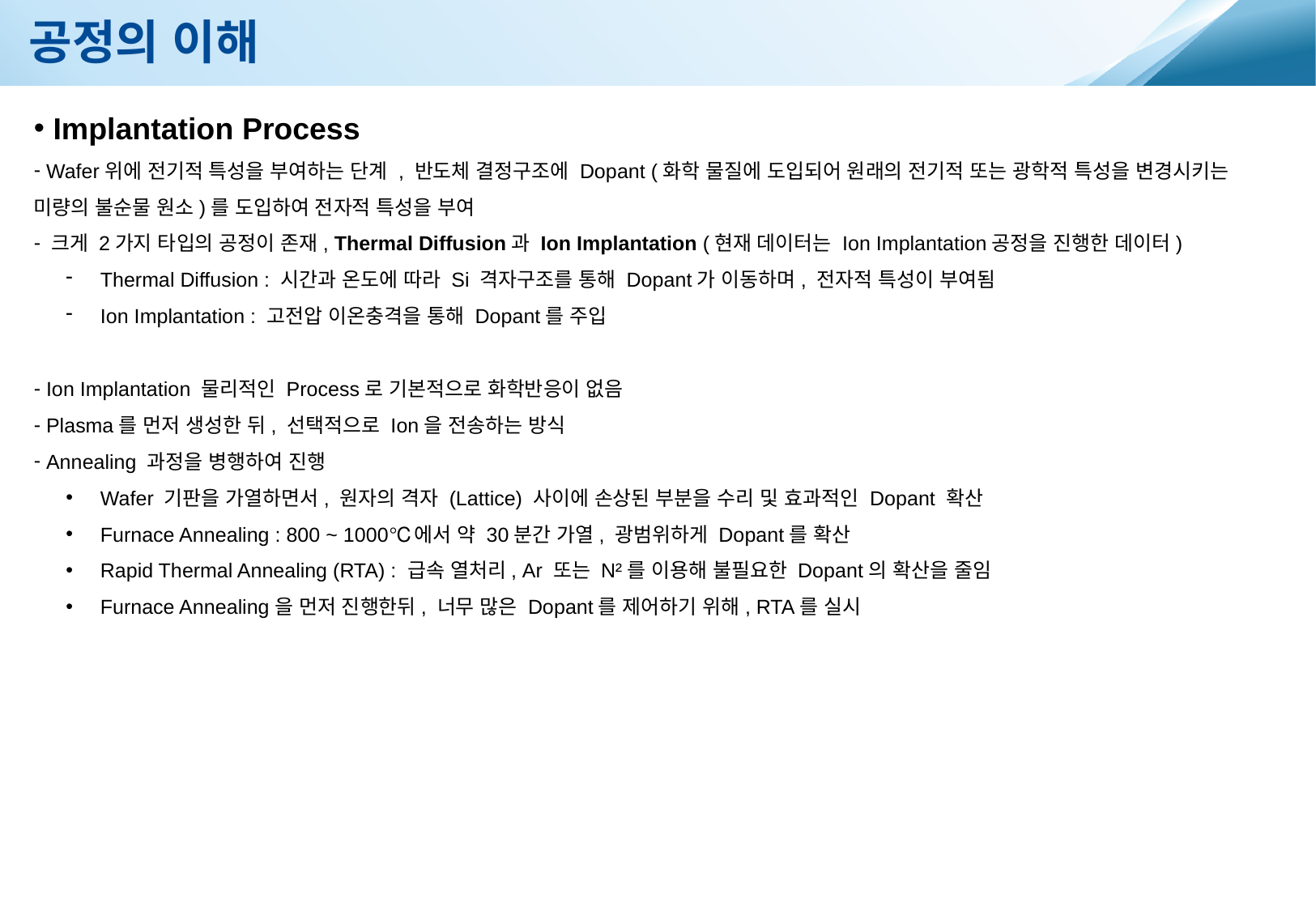

공정의 이해
 Implantation Process
 Wafer위에 전기적 특성을 부여하는 단계 , 반도체 결정구조에 Dopant (화학 물질에 도입되어 원래의 전기적 또는 광학적 특성을 변경시키는 미량의 불순물 원소)를 도입하여 전자적 특성을 부여
 크게 2가지 타입의 공정이 존재, Thermal Diffusion과 Ion Implantation (현재 데이터는 Ion Implantation공정을 진행한 데이터)
 Thermal Diffusion : 시간과 온도에 따라 Si 격자구조를 통해 Dopant가 이동하며, 전자적 특성이 부여됨
 Ion Implantation : 고전압 이온충격을 통해 Dopant를 주입

 Ion Implantation 물리적인 Process로 기본적으로 화학반응이 없음
 Plasma를 먼저 생성한 뒤, 선택적으로 Ion을 전송하는 방식
 Annealing 과정을 병행하여 진행
 Wafer 기판을 가열하면서, 원자의 격자 (Lattice) 사이에 손상된 부분을 수리 및 효과적인 Dopant 확산
 Furnace Annealing : 800 ~ 1000℃에서 약 30분간 가열, 광범위하게 Dopant를 확산
 Rapid Thermal Annealing (RTA) : 급속 열처리, Ar 또는 N²를 이용해 불필요한 Dopant의 확산을 줄임
 Furnace Annealing을 먼저 진행한뒤, 너무 많은 Dopant를 제어하기 위해, RTA를 실시